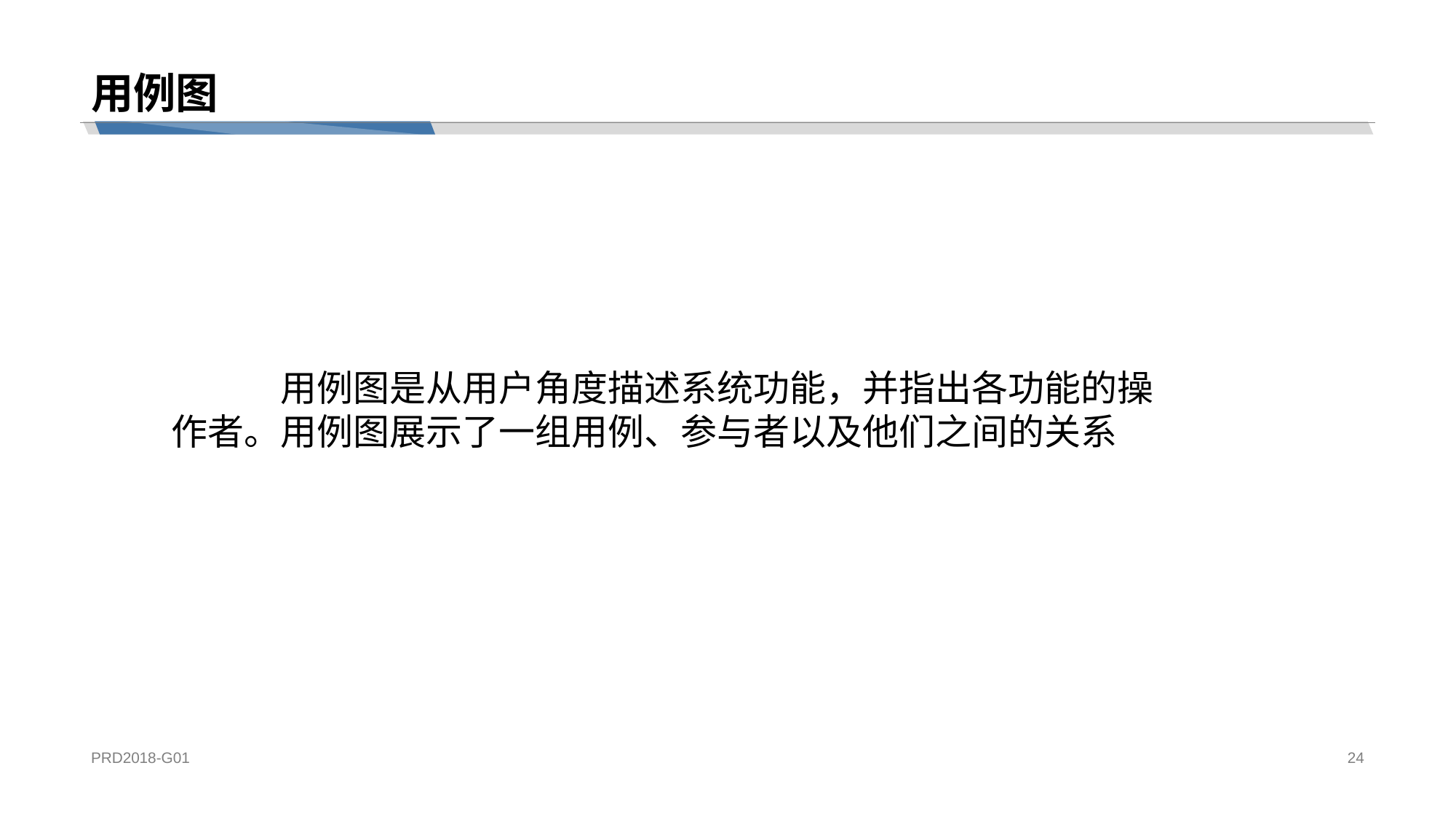

# 用例图
	用例图是从用户角度描述系统功能，并指出各功能的操作者。用例图展示了一组用例、参与者以及他们之间的关系
PRD2018-G01
24